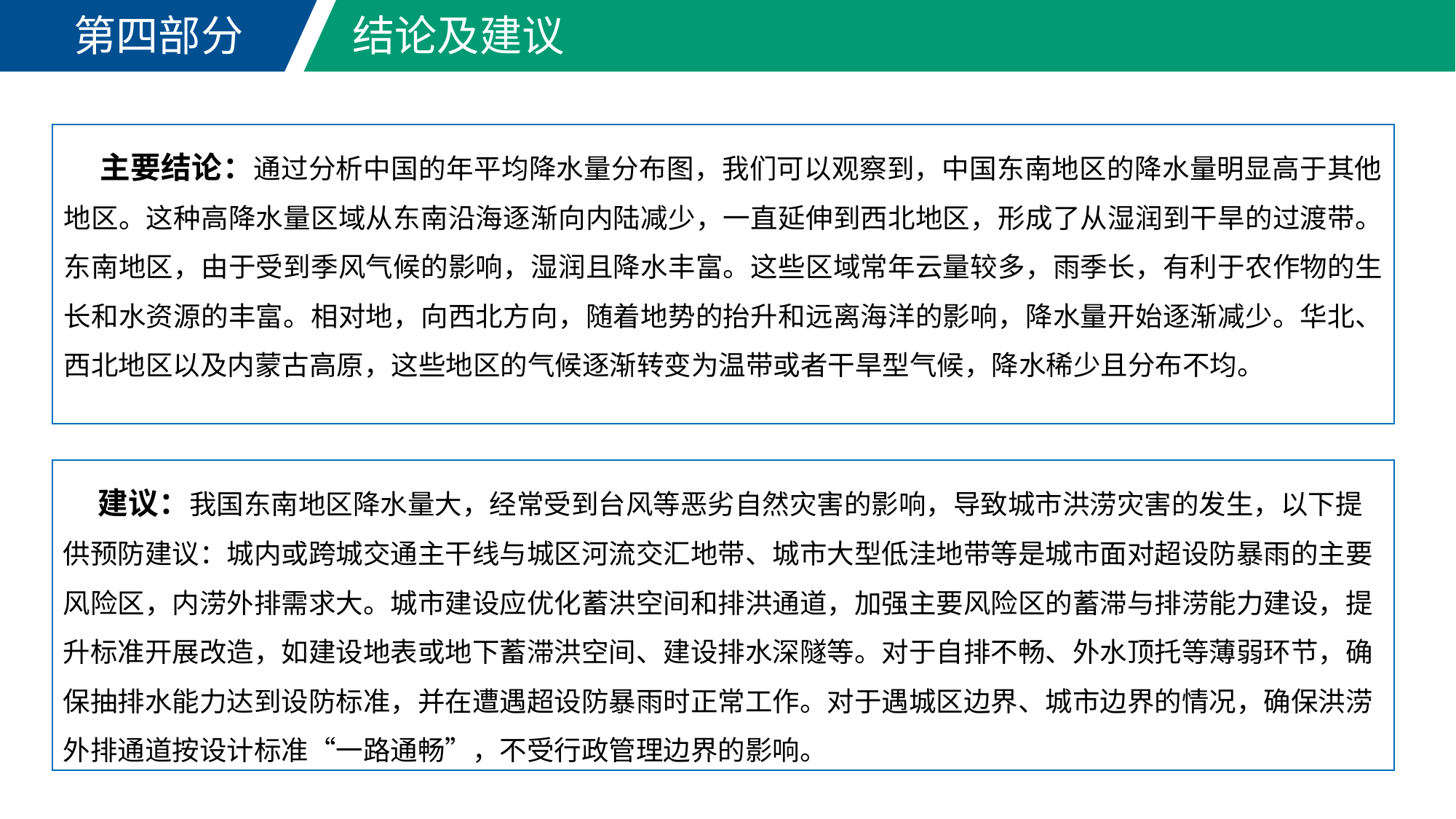

结论及建议
第四部分

主要结论：通过分析中国的年平均降水量分布图，我们可以观察到，中国东南地区的降水量明显高于其他地区。这种高降水量区域从东南沿海逐渐向内陆减少，一直延伸到西北地区，形成了从湿润到干旱的过渡带。东南地区，由于受到季风气候的影响，湿润且降水丰富。这些区域常年云量较多，雨季长，有利于农作物的生长和水资源的丰富。相对地，向西北方向，随着地势的抬升和远离海洋的影响，降水量开始逐渐减少。华北、西北地区以及内蒙古高原，这些地区的气候逐渐转变为温带或者干旱型气候，降水稀少且分布不均。

    建议：我国东南地区降水量大，经常受到台风等恶劣自然灾害的影响，导致城市洪涝灾害的发生，以下提供预防建议：城内或跨城交通主干线与城区河流交汇地带、城市大型低洼地带等是城市面对超设防暴雨的主要风险区，内涝外排需求大。城市建设应优化蓄洪空间和排洪通道，加强主要风险区的蓄滞与排涝能力建设，提升标准开展改造，如建设地表或地下蓄滞洪空间、建设排水深隧等。对于自排不畅、外水顶托等薄弱环节，确保抽排水能力达到设防标准，并在遭遇超设防暴雨时正常工作。对于遇城区边界、城市边界的情况，确保洪涝外排通道按设计标准“一路通畅”，不受行政管理边界的影响。